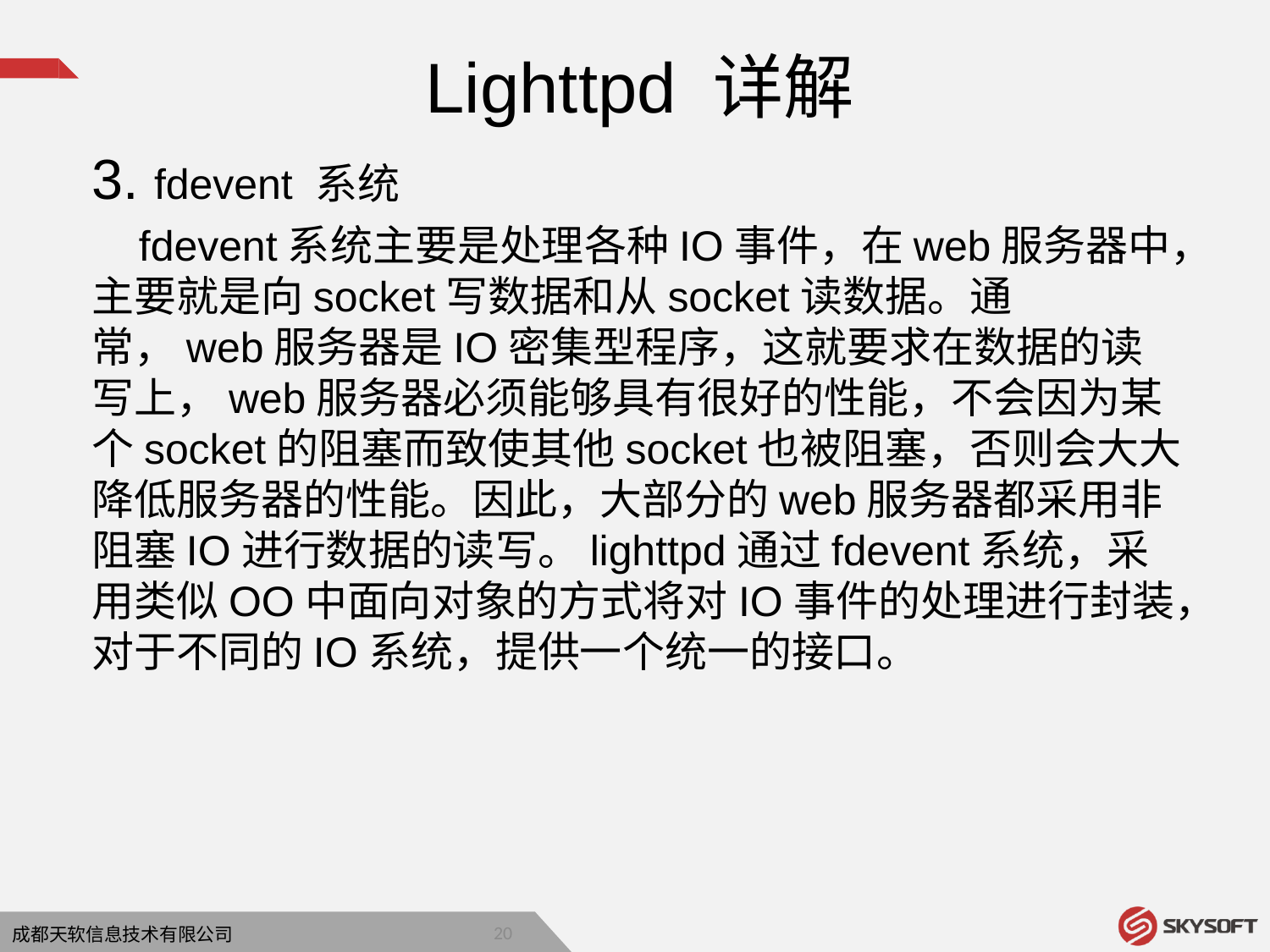

Lighttpd 详解

3. fdevent 系统
    fdevent系统主要是处理各种IO事件，在web服务器中，主要就是向socket写数据和从socket读数据。通常，web服务器是IO密集型程序，这就要求在数据的读写上，web服务器必须能够具有很好的性能，不会因为某个socket的阻塞而致使其他socket也被阻塞，否则会大大降低服务器的性能。因此，大部分的web服务器都采用非阻塞IO进行数据的读写。lighttpd通过fdevent系统，采用类似OO中面向对象的方式将对IO事件的处理进行封装，对于不同的IO系统，提供一个统一的接口。
20